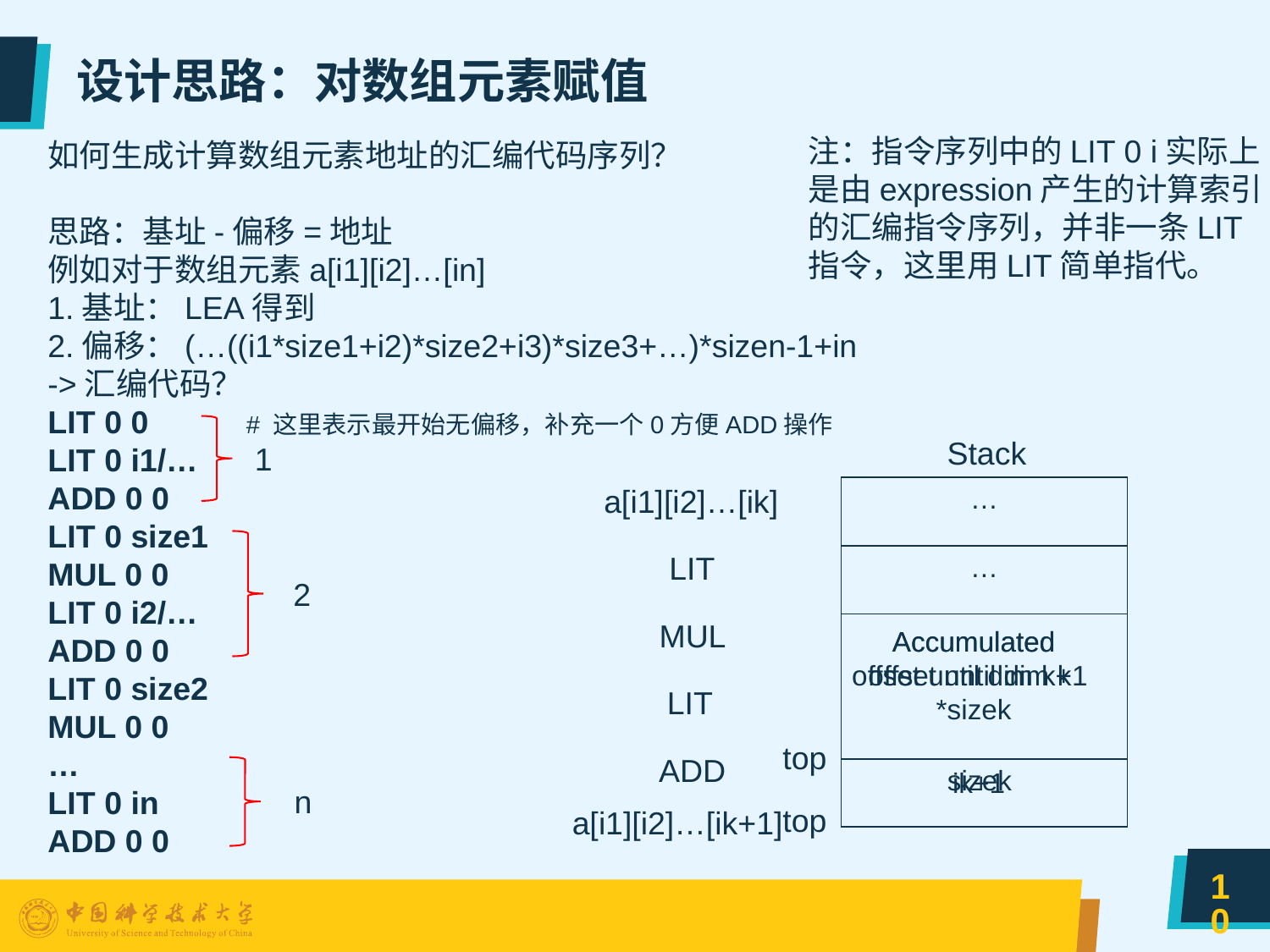

# 设计思路：对数组元素赋值
注：指令序列中的LIT 0 i实际上
是由expression产生的计算索引
的汇编指令序列，并非一条LIT
指令，这里用LIT简单指代。
如何生成计算数组元素地址的汇编代码序列？

思路：基址-偏移=地址
例如对于数组元素a[i1][i2]…[in]
1.基址：LEA得到
2.偏移：(…((i1*size1+i2)*size2+i3)*size3+…)*sizen-1+in
->汇编代码？
LIT 0 0           # 这里表示最开始无偏移，补充一个0方便ADD操作
LIT 0 i1/…
ADD 0 0
LIT 0 size1
MUL 0 0
LIT 0 i2/…
ADD 0 0
LIT 0 size2
MUL 0 0
…
LIT 0 in
ADD 0 0

Stack
1
a[i1][i2]…[ik]
| … |
| --- |
| … |
|  |
|  |

LIT
2
MUL
Accumulated
offset until dim k+1
Accumulated
offset until dim k
*sizek
LIT
top
ADD
sizek

ik+1
n
top
a[i1][i2]…[ik+1]
10